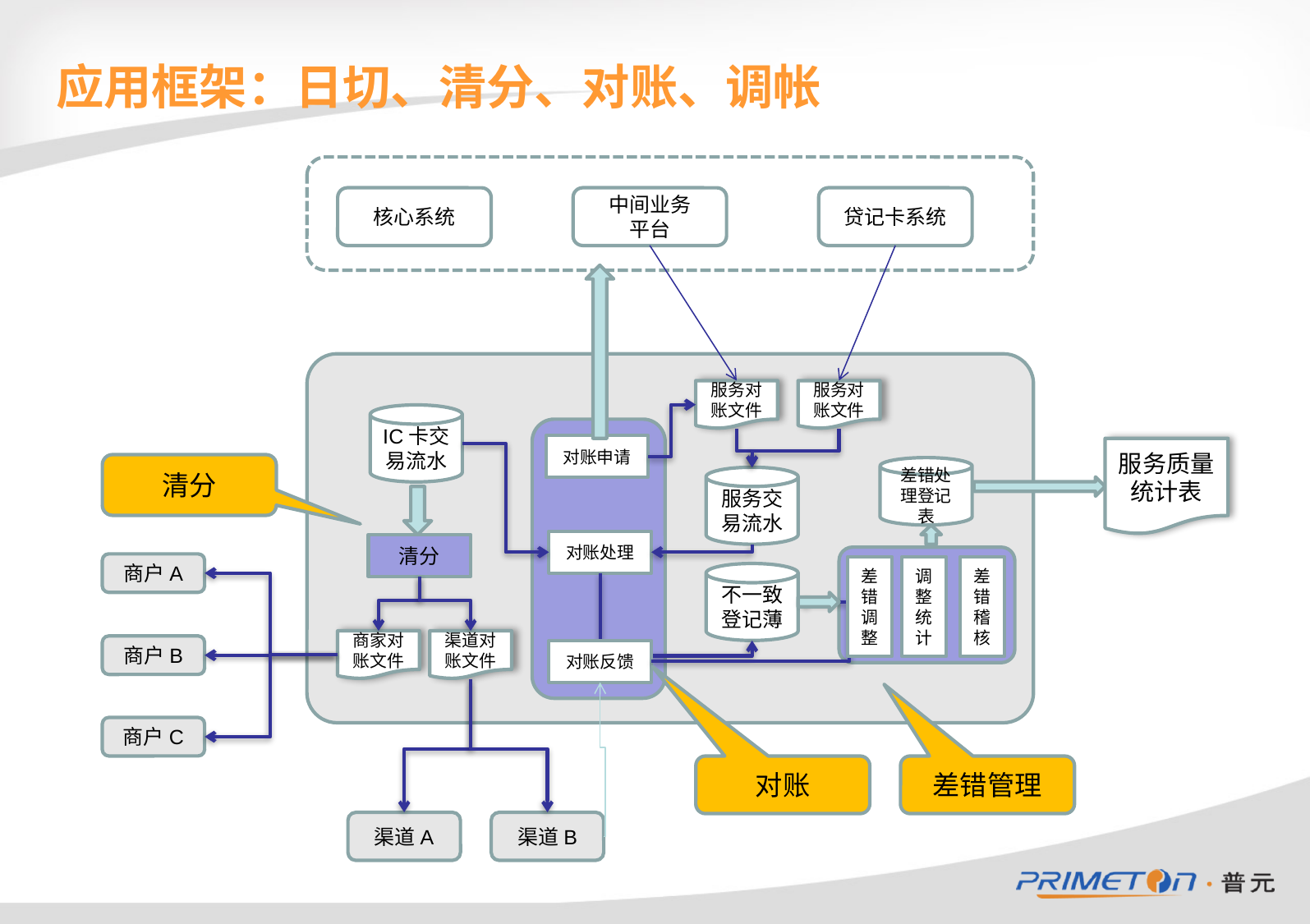

# 应用框架：日切、清分、对账、调帐

核心系统
中间业务
平台
贷记卡系统

服务对账文件
服务对账文件
IC卡交易流水

对账申请
服务质量统计表
清分
差错处理登记表
服务交易流水

对账处理
清分

商户A
差错调整
调整统计
差错稽核
不一致登记薄

商家对账文件
渠道对账文件
商户B
对账反馈
商户C
对账
差错管理
渠道A
渠道B